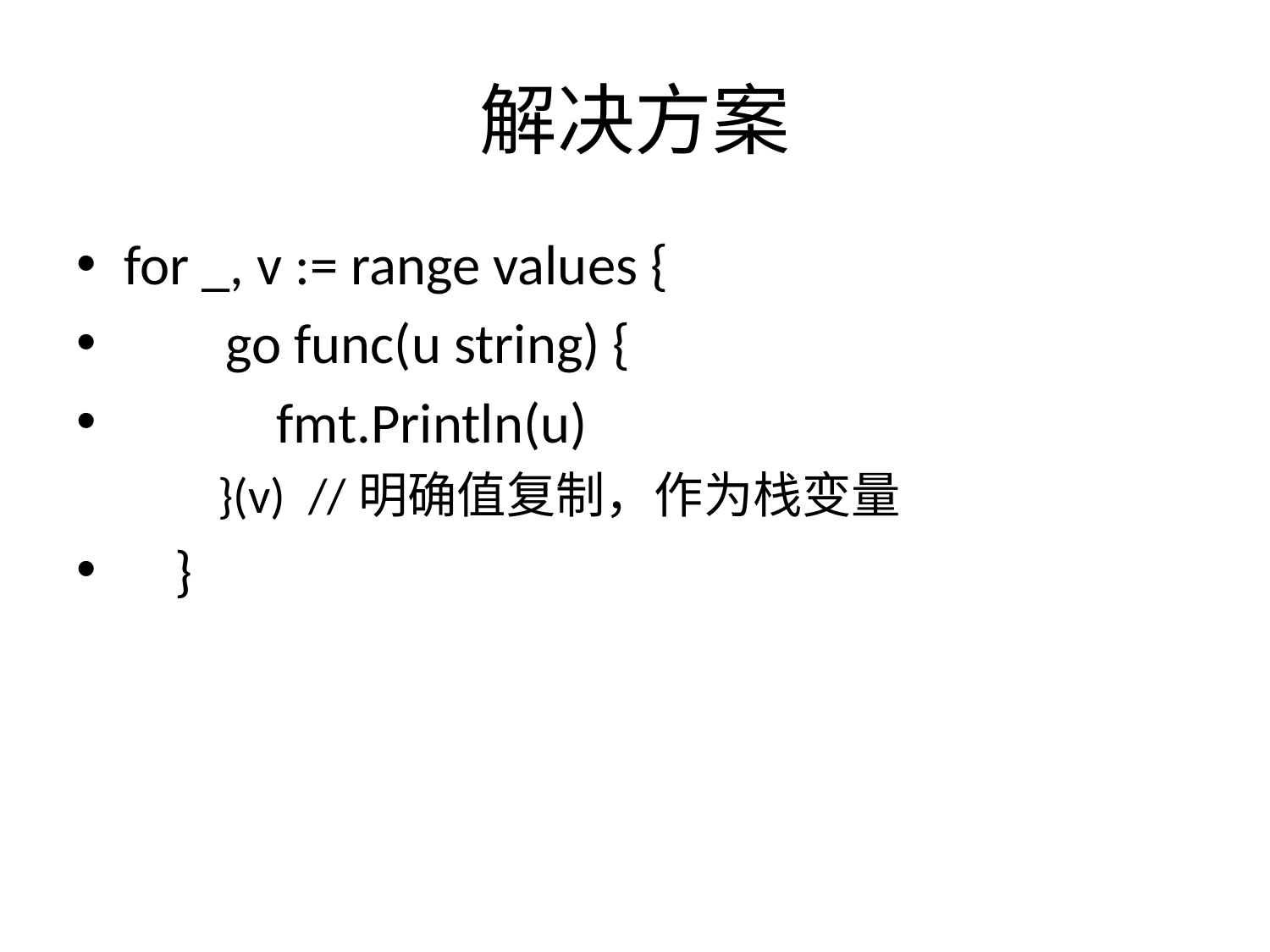

# 解决方案
for _, v := range values {
        go func(u string) {
            fmt.Println(u)
       }(v)  //明确值复制，作为栈变量
    }